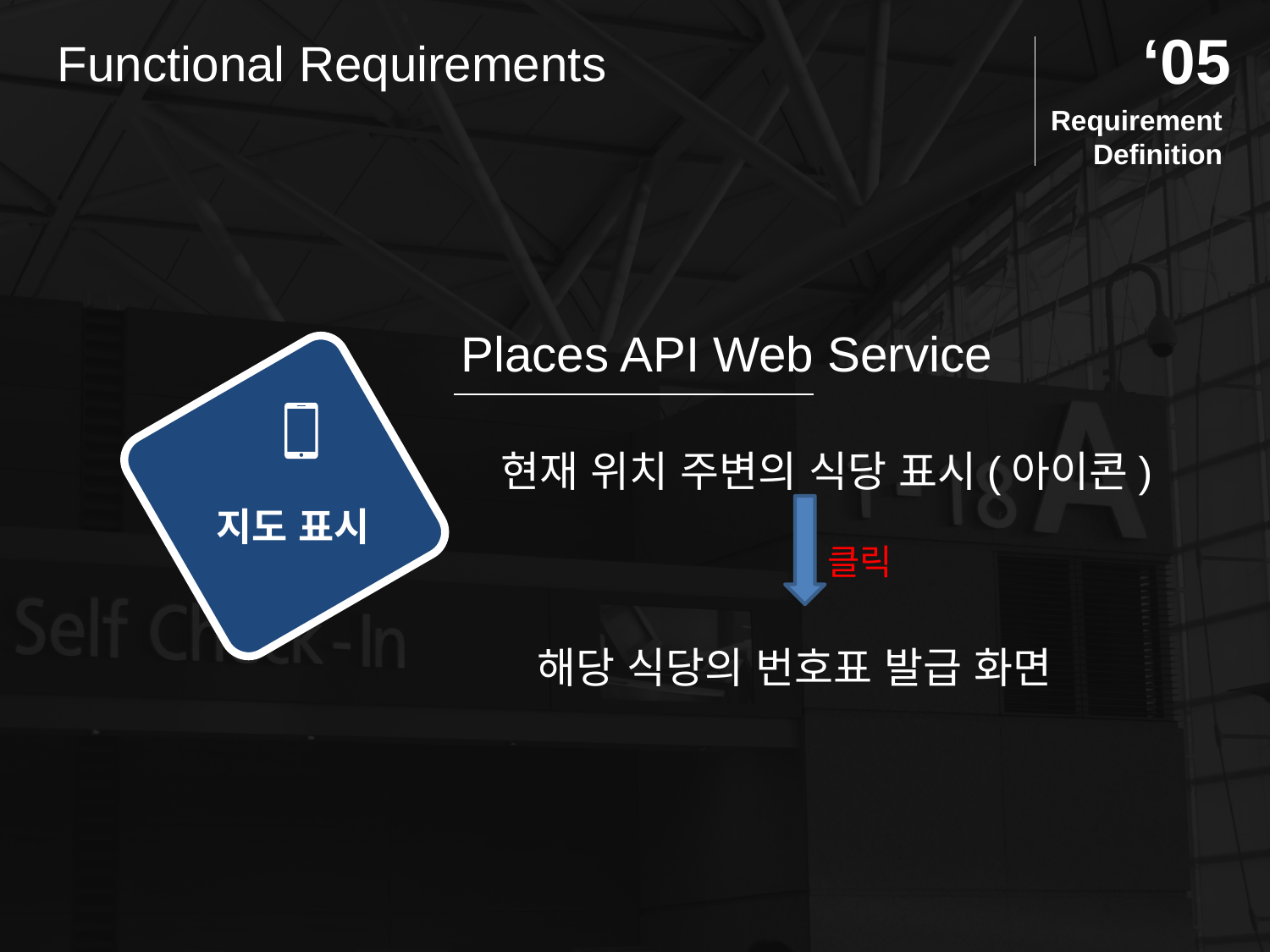

‘05
Functional Requirements
Requirement
Definition
Places API Web Service

현재 위치 주변의 식당 표시(아이콘)
지도 표시

클릭
해당 식당의 번호표 발급 화면